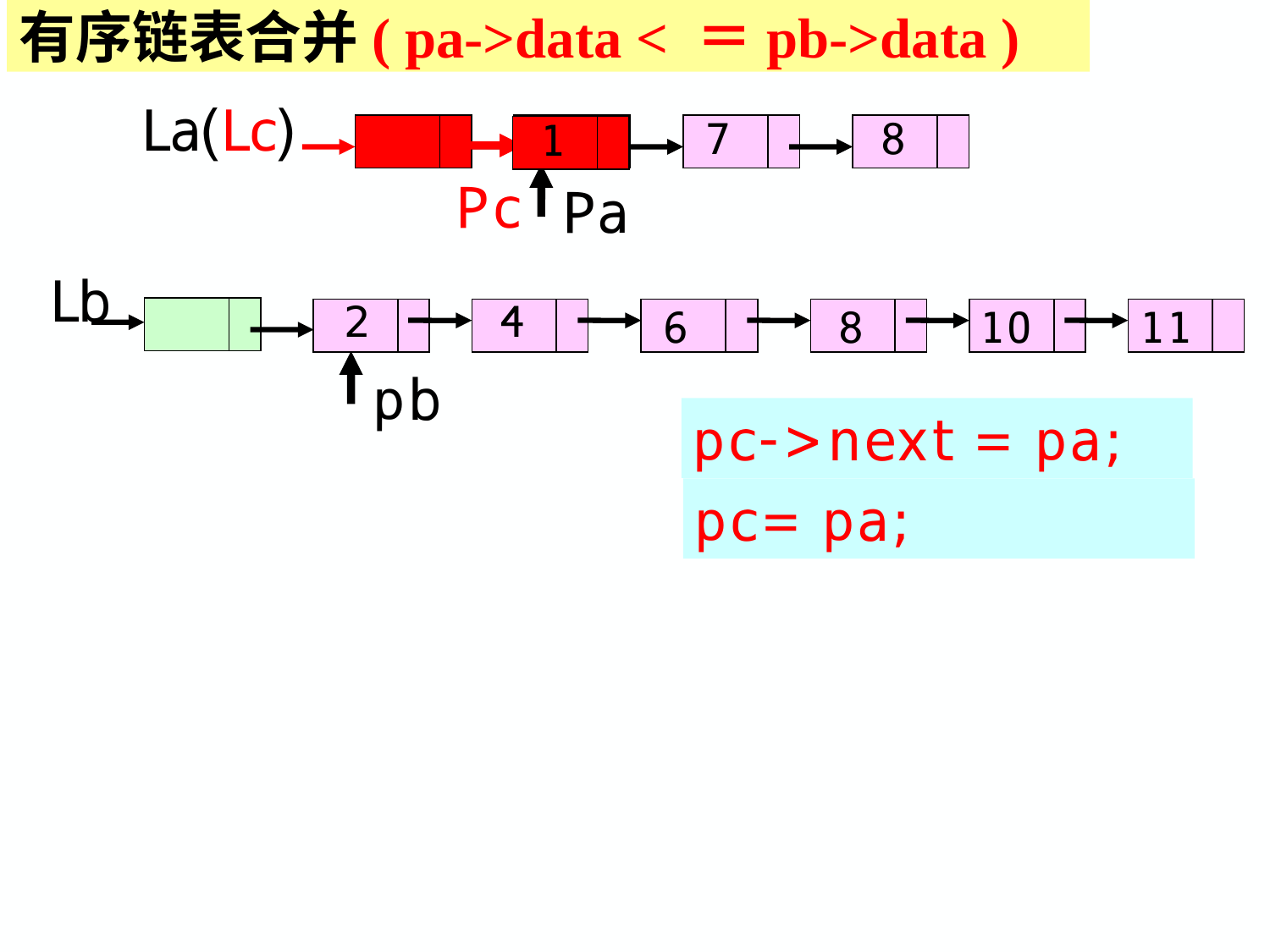

有序链表合并( pa->data < ＝pb->data )
La(Lc)
1
7
8
1

Pc
Pa
Lb

2
4
6
8
10
11

pb
pc->next = pa;
pc= pa;